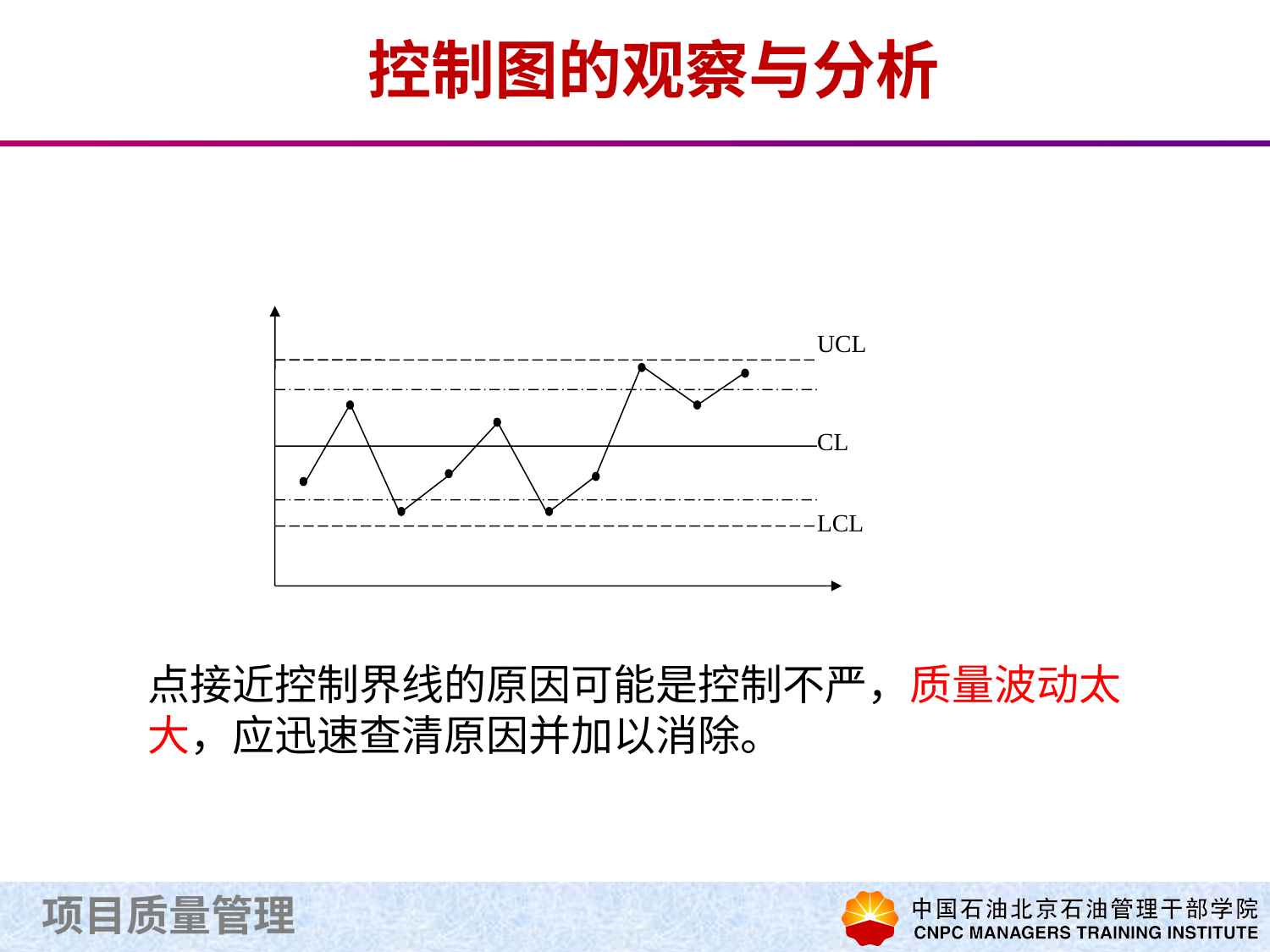

# 控制图的观察与分析

UCL

CL

LCL

点接近控制界线的原因可能是控制不严，质量波动太大，应迅速查清原因并加以消除。